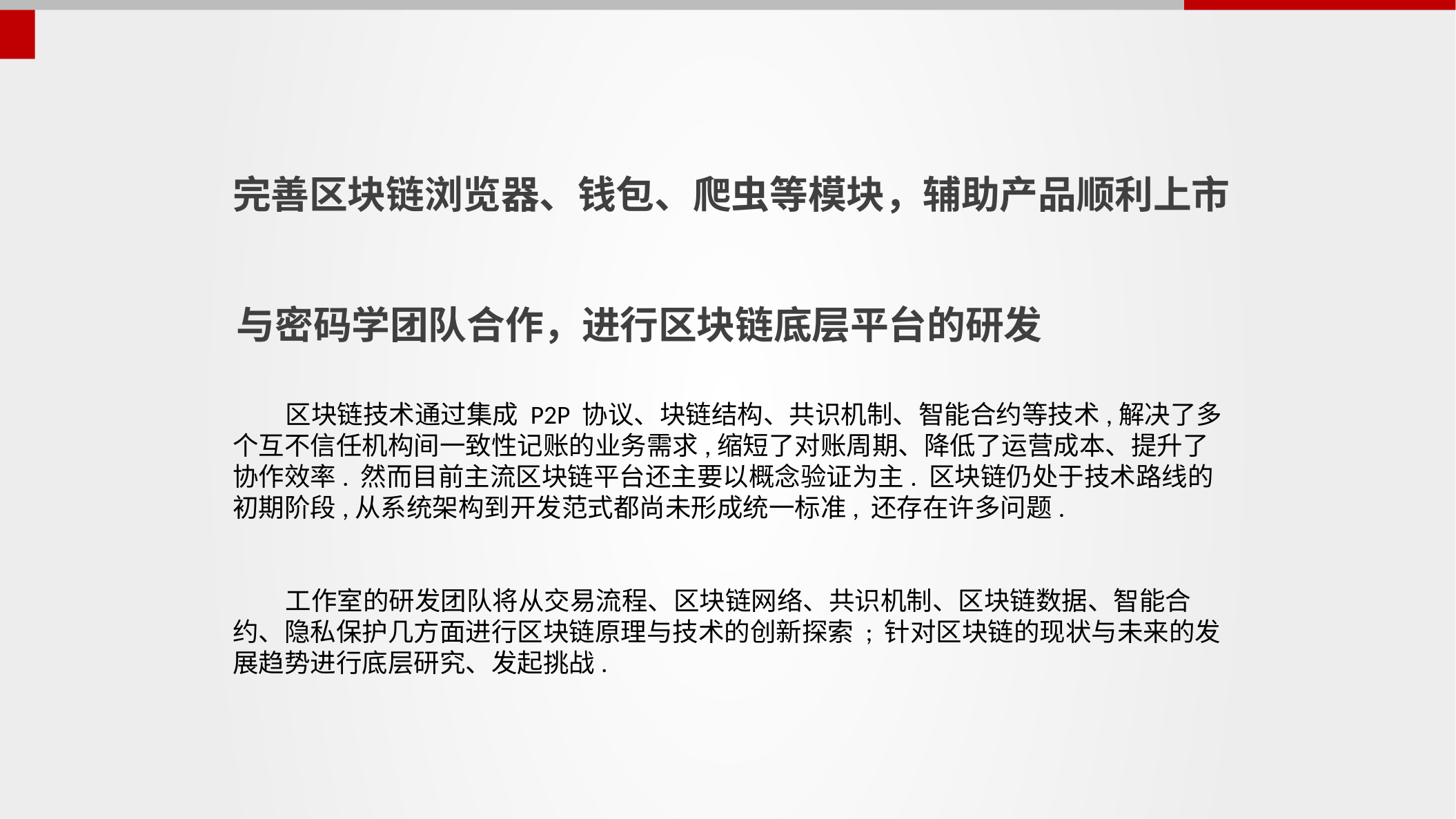

完善区块链浏览器、钱包、爬虫等模块，辅助产品顺利上市
与密码学团队合作，进行区块链底层平台的研发
        区块链技术通过集成 P2P 协议、块链结构、共识机制、智能合约等技术,解决了多个互不信任机构间一致性记账的业务需求,缩短了对账周期、降低了运营成本、提升了协作效率. 然而目前主流区块链平台还主要以概念验证为主. 区块链仍处于技术路线的初期阶段,从系统架构到开发范式都尚未形成统一标准, 还存在许多问题.

        工作室的研发团队将从交易流程、区块链网络、共识机制、区块链数据、智能合约、隐私保护几方面进行区块链原理与技术的创新探索 ; 针对区块链的现状与未来的发展趋势进行底层研究、发起挑战.